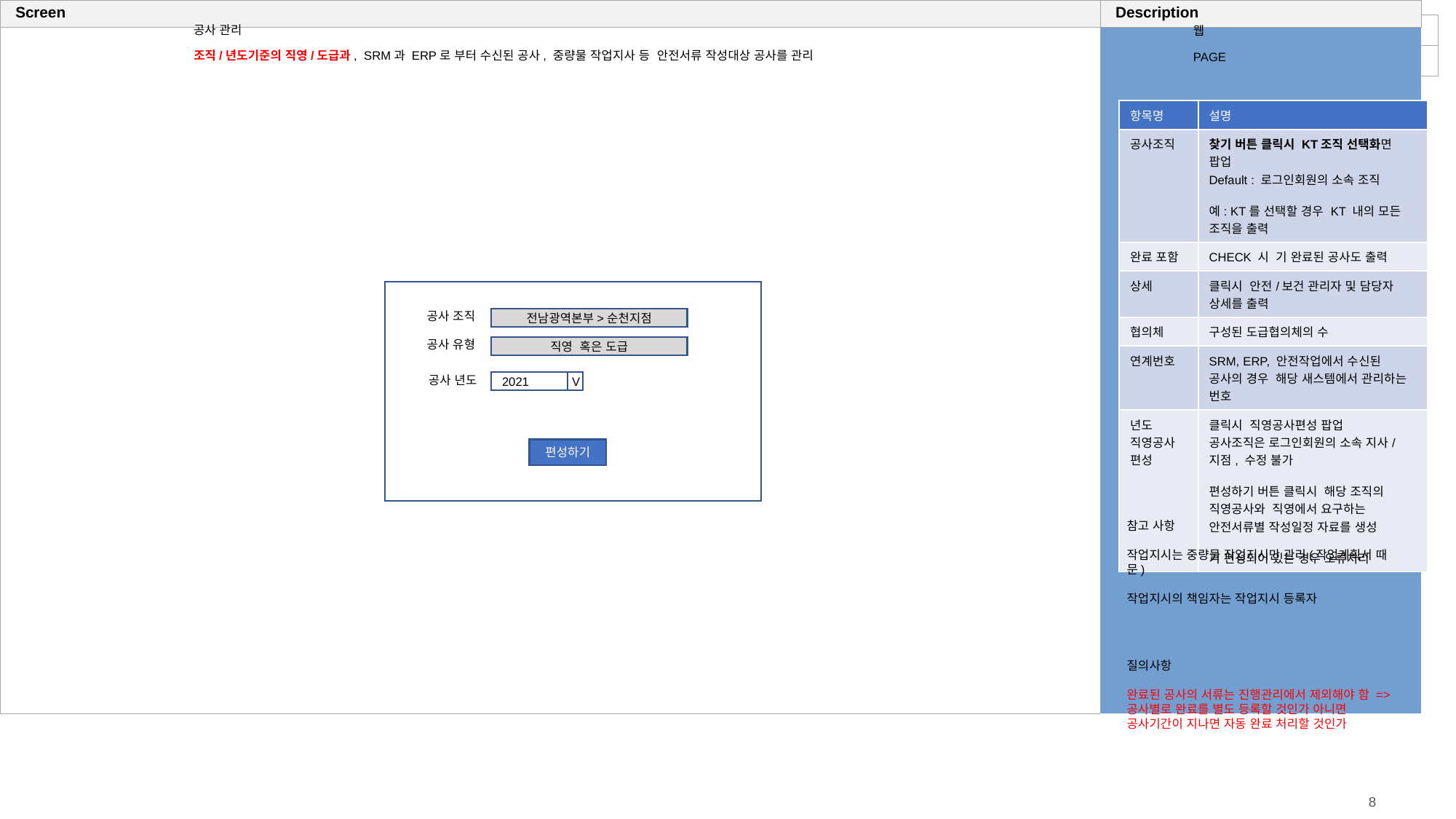

공사 관리
웹
조직/년도기준의 직영/도급과,  SRM과 ERP로 부터 수신된 공사, 중량물 작업지사 등  안전서류 작성대상 공사를 관리
PAGE
| 항목명 | 설명 |
| --- | --- |
| 공사조직 | 찾기 버튼 클릭시 KT조직 선택화면 팝업 Default : 로그인회원의 소속 조직 예: KT를 선택할 경우 KT 내의 모든 조직을 출력 |
| 완료 포함 | CHECK 시 기 완료된 공사도 출력 |
| 상세 | 클릭시 안전/보건 관리자 및 담당자 상세를 출력 |
| 협의체 | 구성된 도급협의체의 수 |
| 연계번호 | SRM, ERP, 안전작업에서 수신된 공사의 경우 해당 새스템에서 관리하는 번호 |
| 년도 직영공사 편성 | 클릭시 직영공사편성 팝업 공사조직은 로그인회원의 소속 지사/지점, 수정 불가 편성하기 버튼 클릭시 해당 조직의 직영공사와 직영에서 요구하는 안전서류별 작성일정 자료를 생성 기 편성되어 있는 경우 오류처리 |

공사 조직
전남광역본부>순천지점
공사 유형
직영  혹은 도급
공사 년도
2021
V
편성하기
참고 사항

작업지시는 중량물 작업지시만 관리(작업계획서 때문)

작업지시의 책임자는 작업지시 등록자
질의사항

완료된 공사의 서류는 진행관리에서 제외해야 함 => 공사별로 완료를 별도 등록할 것인가 아니면 공사기간이 지나면 자동 완료 처리할 것인가